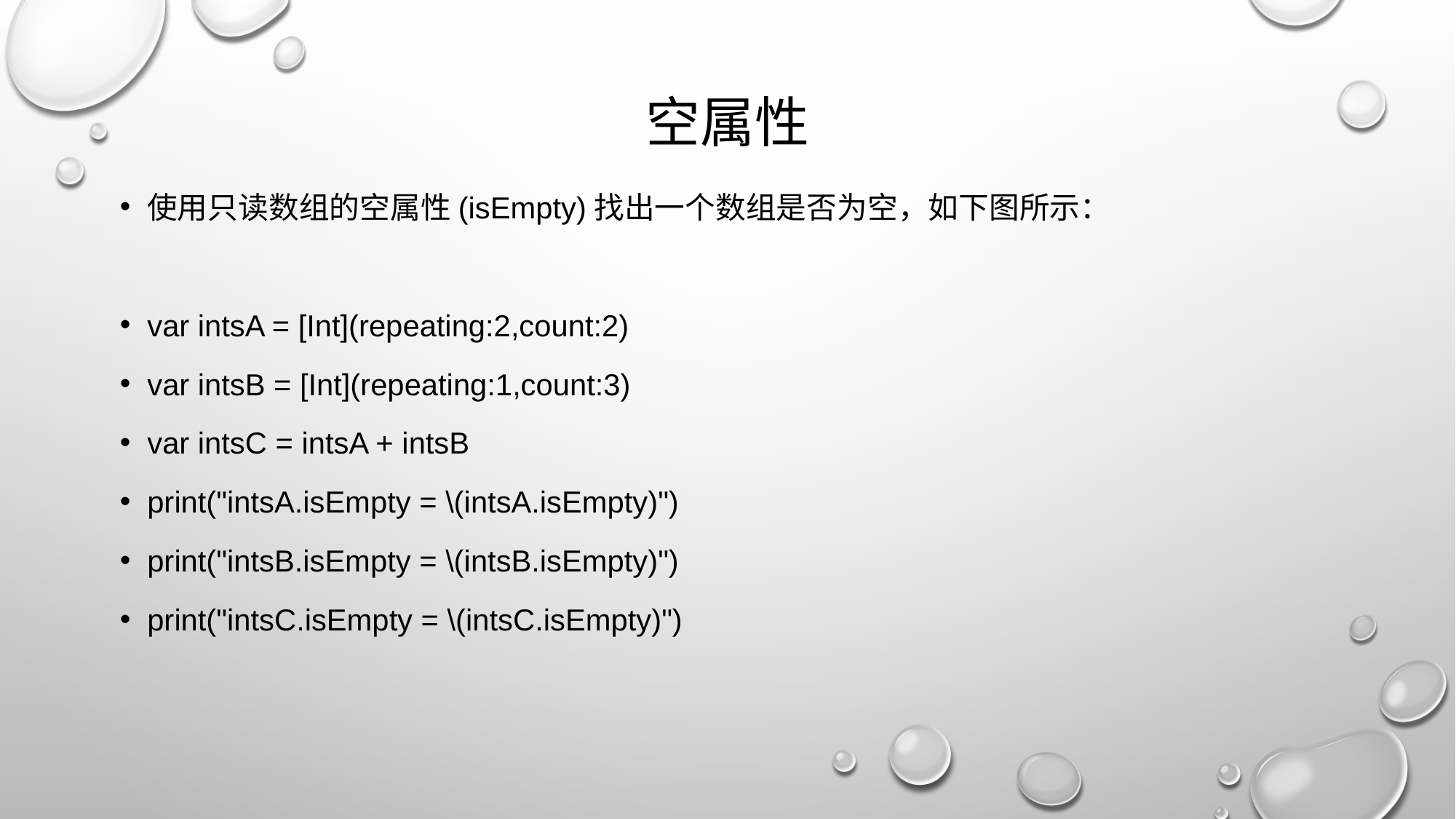

# 空属性
使用只读数组的空属性(isEmpty)找出一个数组是否为空，如下图所示：

var intsA = [Int](repeating:2,count:2)
var intsB = [Int](repeating:1,count:3)
var intsC = intsA + intsB
print("intsA.isEmpty = \(intsA.isEmpty)")
print("intsB.isEmpty = \(intsB.isEmpty)")
print("intsC.isEmpty = \(intsC.isEmpty)")